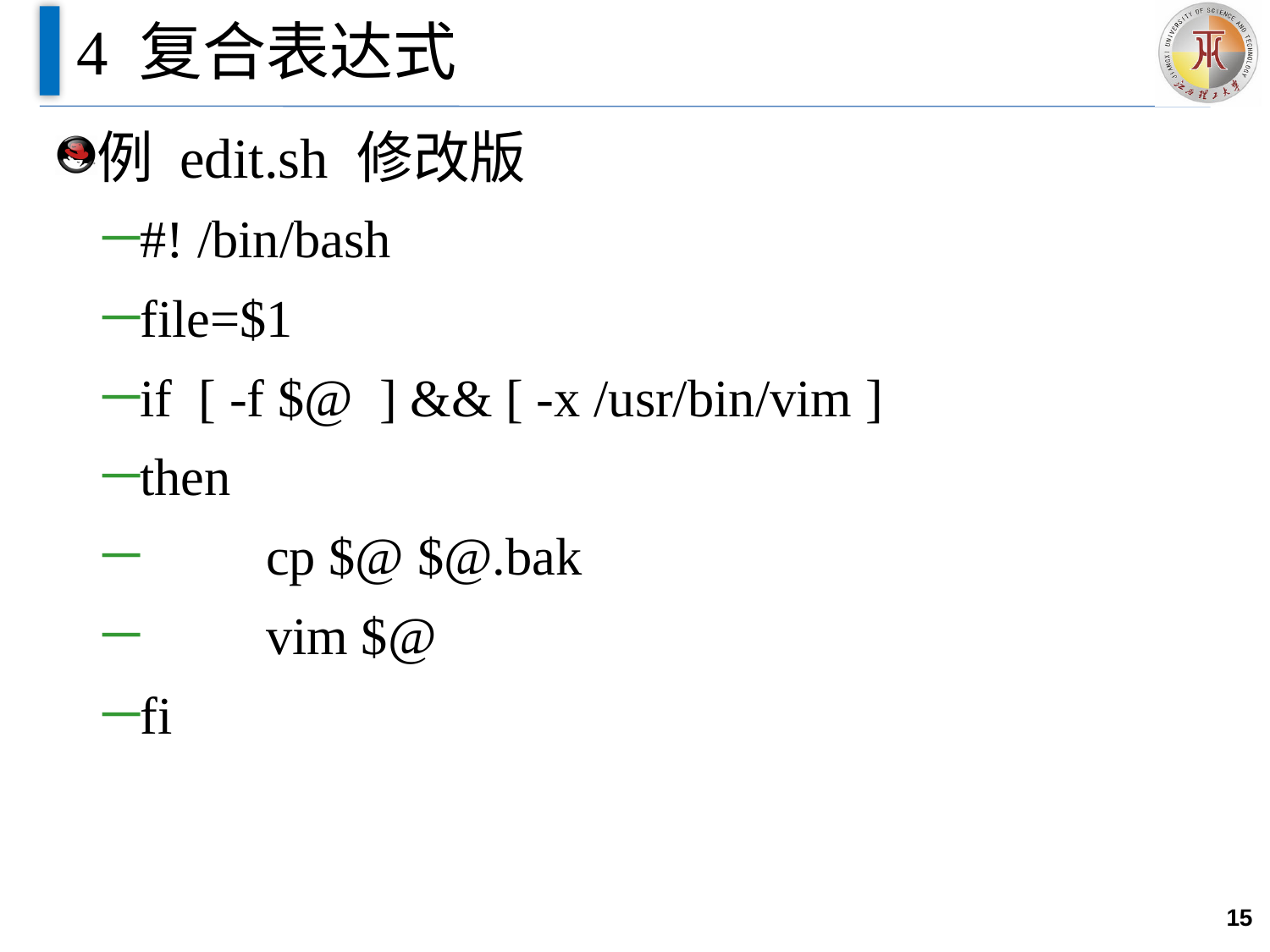

# 4 复合表达式
例 edit.sh 修改版
#! /bin/bash
file=$1
if  [ -f $@  ] && [ -x /usr/bin/vim ]
then
	cp $@ $@.bak
	vim $@
fi
15